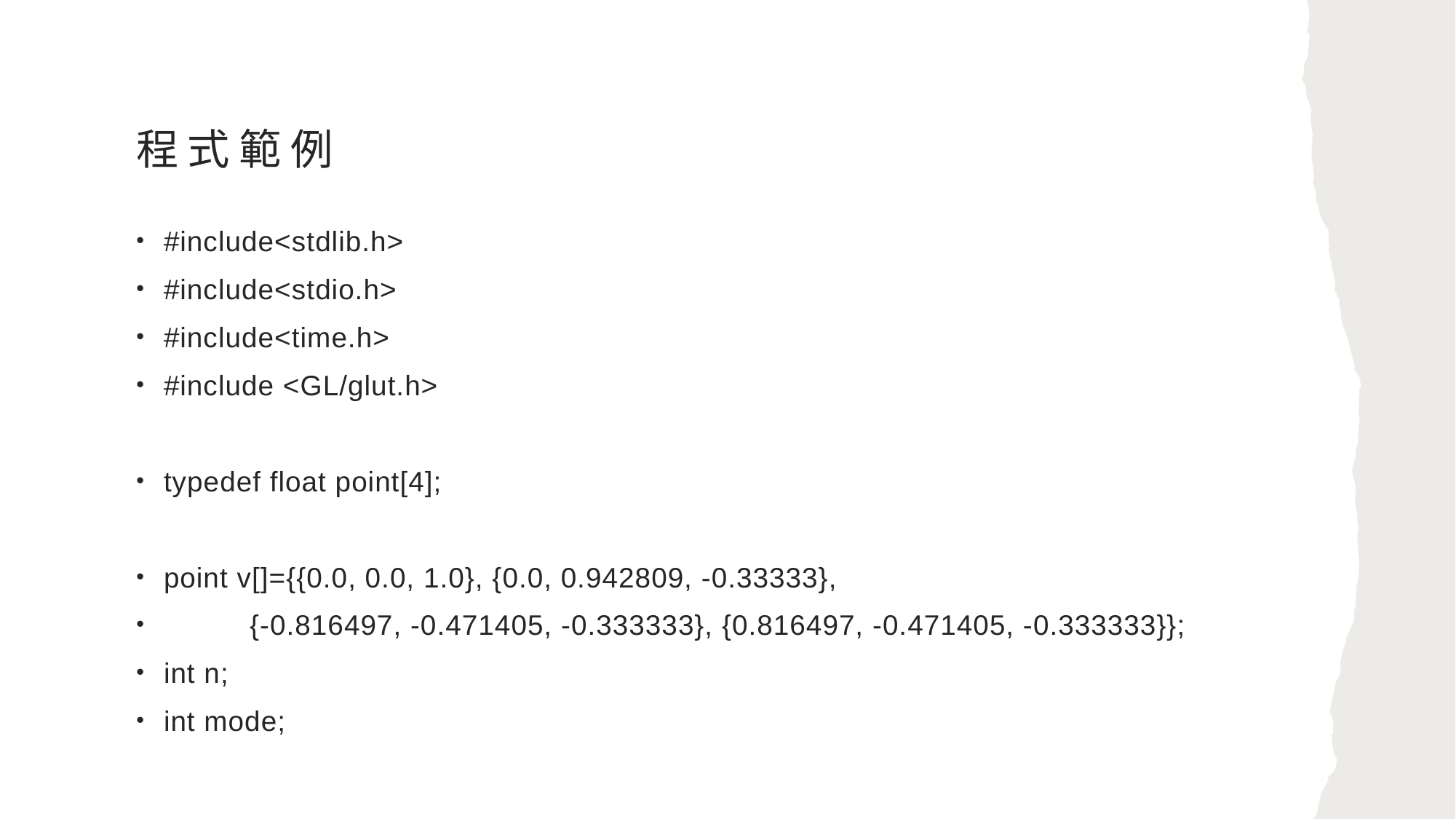

# 程式範例
#include<stdlib.h>
#include<stdio.h>
#include<time.h>
#include <GL/glut.h>

typedef float point[4];

point v[]={{0.0, 0.0, 1.0}, {0.0, 0.942809, -0.33333},
          {-0.816497, -0.471405, -0.333333}, {0.816497, -0.471405, -0.333333}};
int n;
int mode;